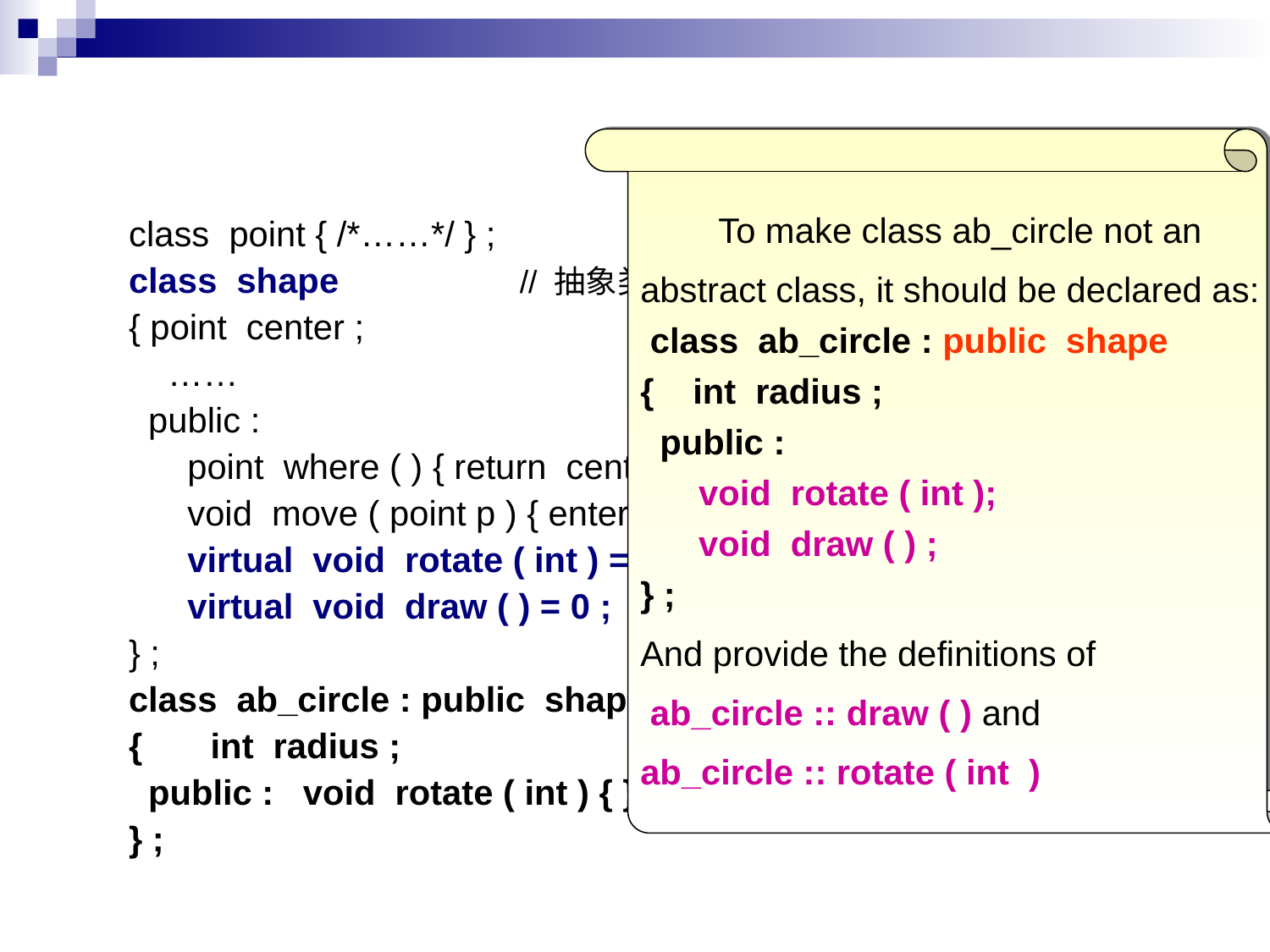

To make class ab_circle not an
abstract class, it should be declared as:
 class  ab_circle : public  shape
{    int  radius ;
  public :
      void  rotate ( int );
      void  draw ( ) ;
} ;
And provide the definitions of
 ab_circle :: draw ( ) and
ab_circle :: rotate ( int  )

class  point { /*……*/ } ;
class  shape		 // 抽象类
{ point  center ;
    ……
  public :
      point  where ( ) { return  center ; }
      void  move ( point p ) { enter = p ; draw ( ) ; }
      virtual  void  rotate ( int ) = 0 ; 	// 纯虚函数
      virtual  void  draw ( ) = 0 ;		 // 纯虚函数
} ;
class  ab_circle : public  shape
{       int  radius ;
  public :   void  rotate ( int ) { } ;
} ;